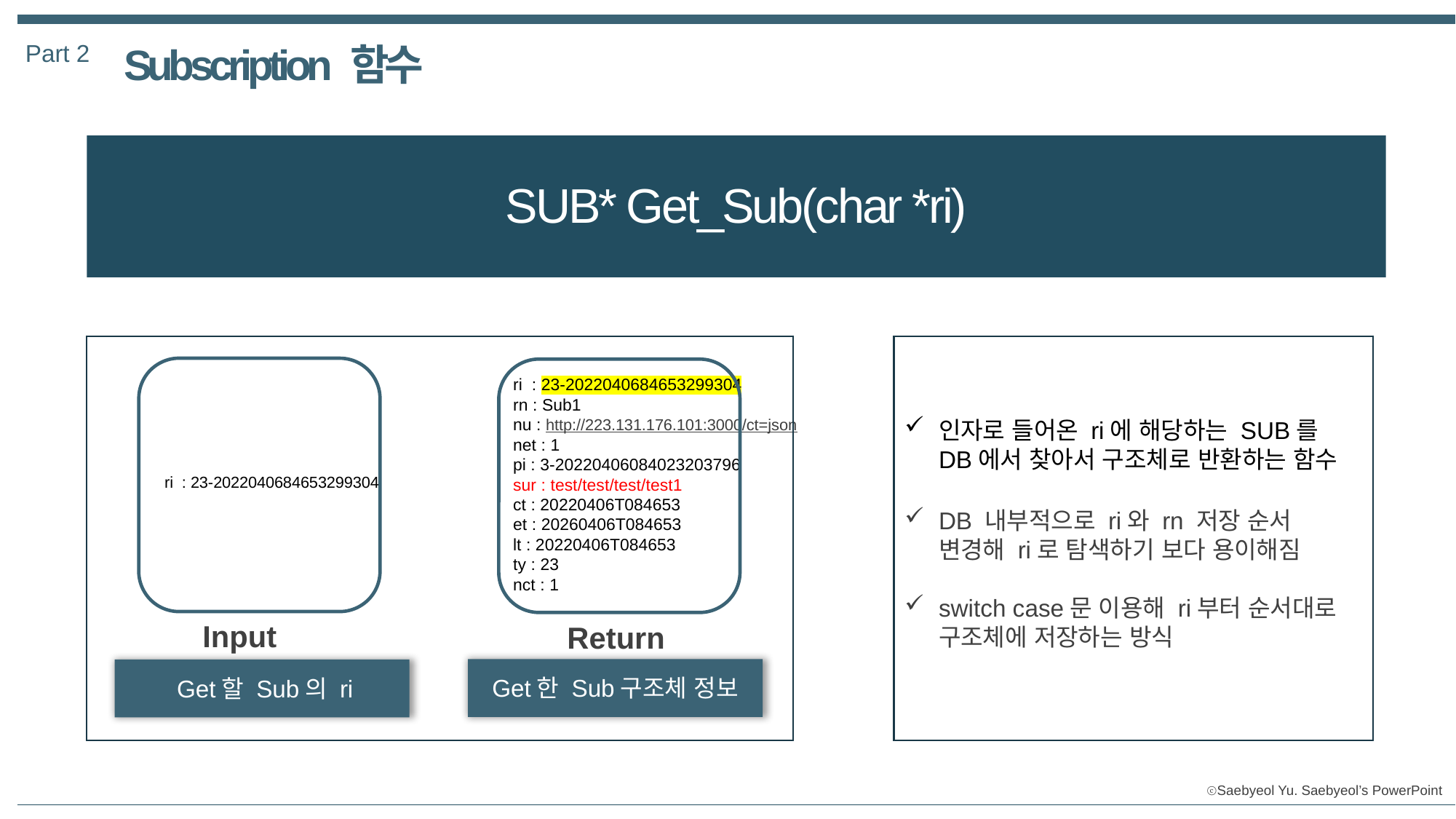

Part 2
Subscription 함수

SUB* Get_Sub(char *ri)

ri  : 23-2022040684653299304
rn : Sub1
nu : http://223.131.176.101:3000/ct=json
net : 1
pi : 3-20220406084023203796
sur : test/test/test/test1
ct : 20220406T084653
et : 20260406T084653
lt : 20220406T084653
ty : 23
nct : 1

인자로 들어온 ri에 해당하는 SUB를 DB에서 찾아서 구조체로 반환하는 함수

DB 내부적으로 ri와 rn 저장 순서 변경해 ri로 탐색하기 보다 용이해짐

switch case문 이용해 ri부터 순서대로 구조체에 저장하는 방식

ri  : 23-2022040684653299304
Input
Return

Get한 Sub구조체 정보
Get할 Sub의 ri